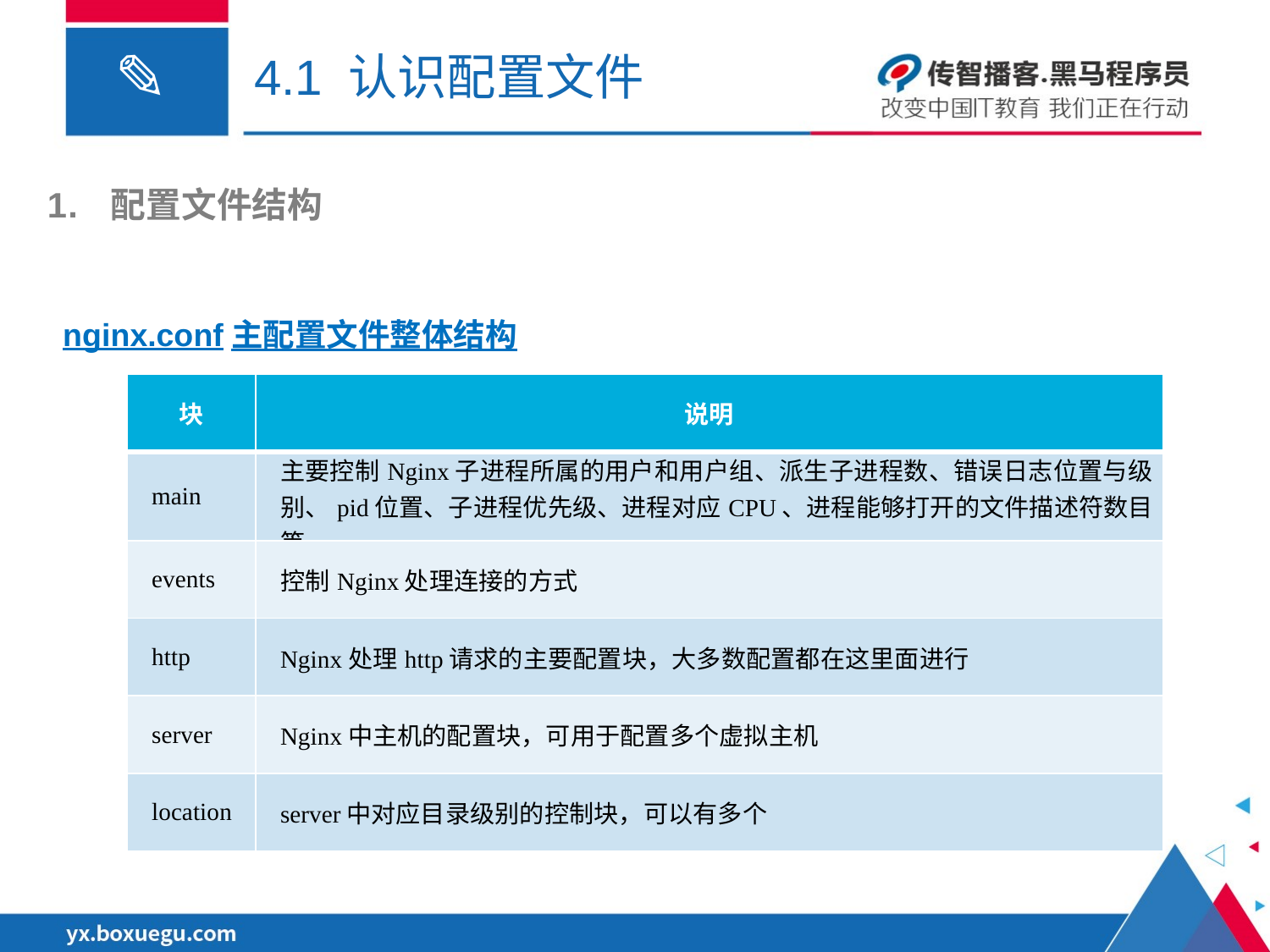

# 4.1 认识配置文件
配置文件结构
nginx.conf主配置文件整体结构
| 块 | 说明 |
| --- | --- |
| main | 主要控制Nginx子进程所属的用户和用户组、派生子进程数、错误日志位置与级别、pid位置、子进程优先级、进程对应CPU、进程能够打开的文件描述符数目等 |
| events | 控制Nginx处理连接的方式 |
| http | Nginx处理http请求的主要配置块，大多数配置都在这里面进行 |
| server | Nginx中主机的配置块，可用于配置多个虚拟主机 |
| location | server中对应目录级别的控制块，可以有多个 |